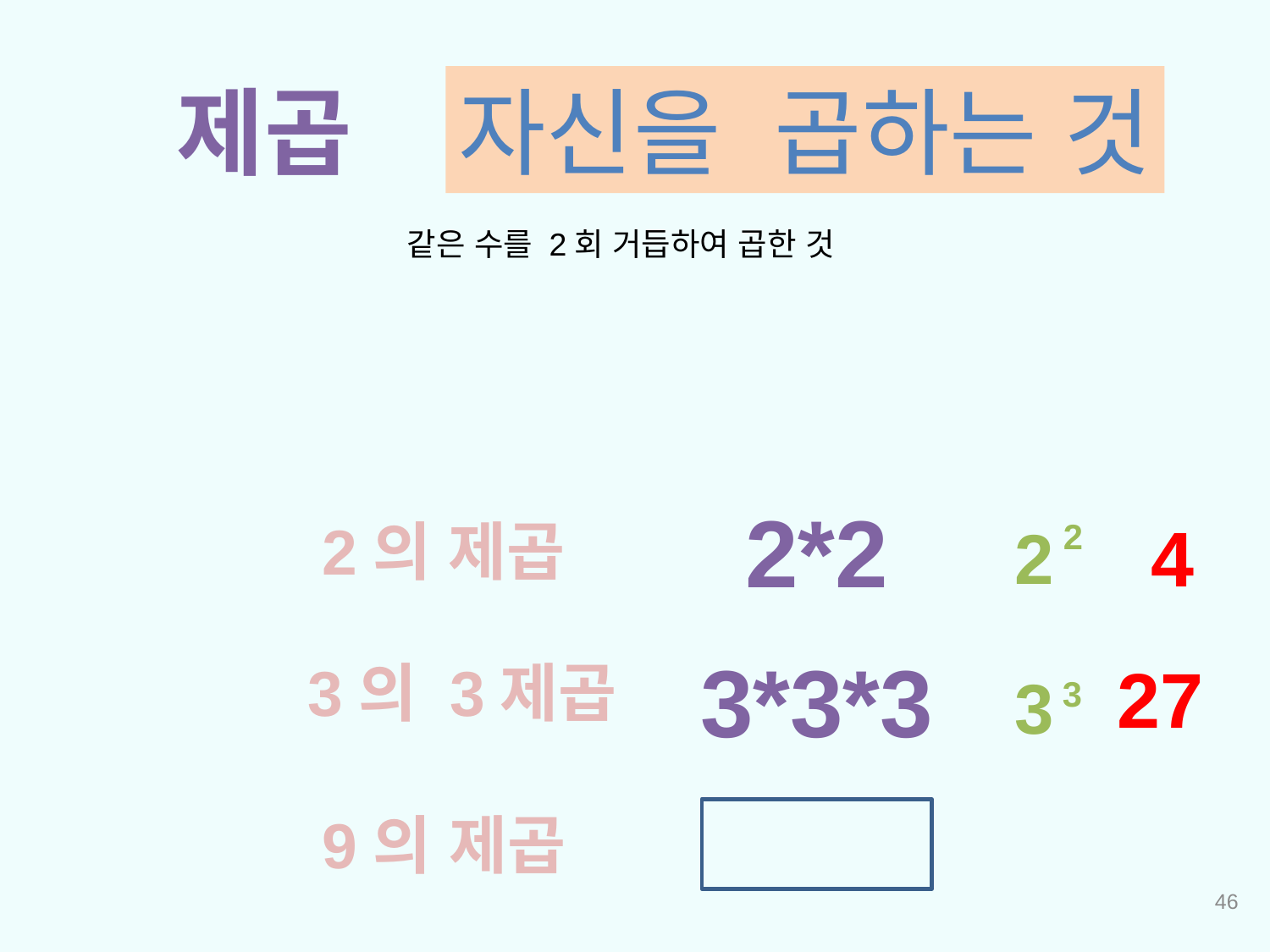

제곱
자신을  곱하는 것
같은 수를 2회 거듭하여 곱한 것
2*2
4
2의 제곱
2
2
3*3*3
27
3의 3제곱
3
3
9의 제곱

46